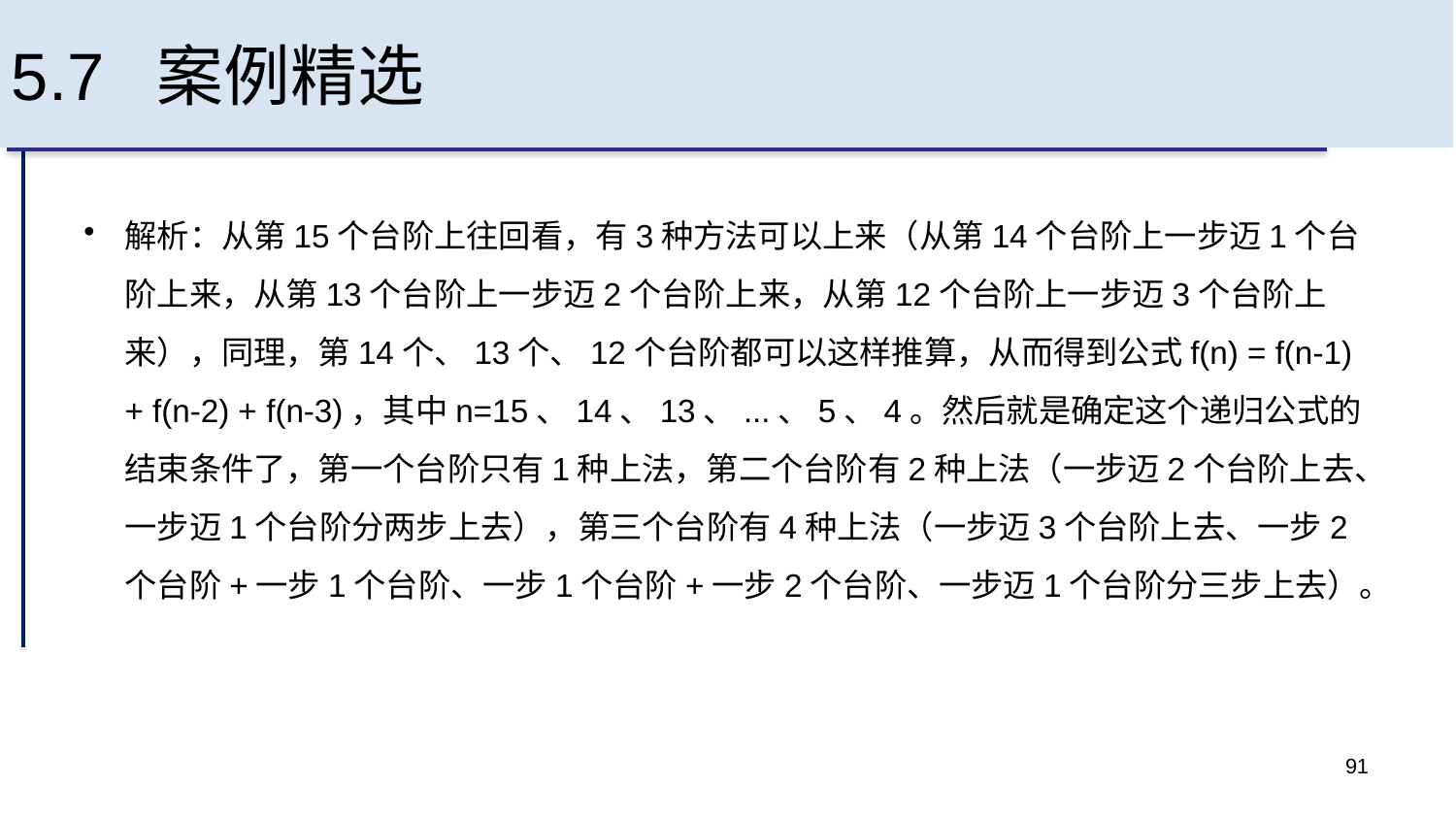

# 5.7  案例精选
解析：从第15个台阶上往回看，有3种方法可以上来（从第14个台阶上一步迈1个台阶上来，从第13个台阶上一步迈2个台阶上来，从第12个台阶上一步迈3个台阶上来），同理，第14个、13个、12个台阶都可以这样推算，从而得到公式f(n) = f(n-1) + f(n-2) + f(n-3)，其中n=15、14、13、...、5、4。然后就是确定这个递归公式的结束条件了，第一个台阶只有1种上法，第二个台阶有2种上法（一步迈2个台阶上去、一步迈1个台阶分两步上去），第三个台阶有4种上法（一步迈3个台阶上去、一步2个台阶+一步1个台阶、一步1个台阶+一步2个台阶、一步迈1个台阶分三步上去）。
91